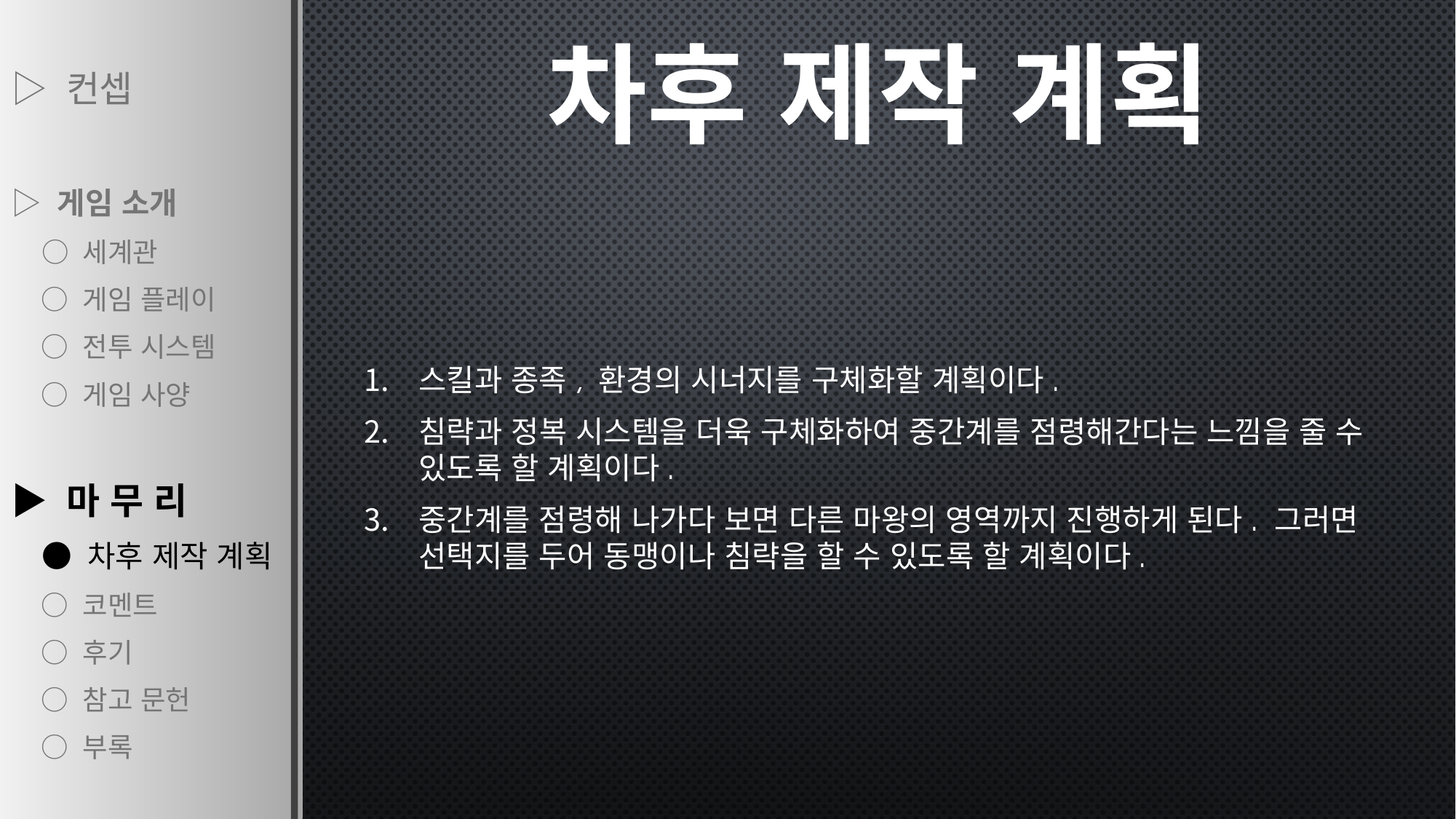

▷ 컨셉

▷ 게임 소개
    ○ 세계관
    ○ 게임 플레이
    ○ 전투 시스템
    ○ 게임 사양

▶ 마 무 리
    ● 차후 제작 계획
    ○ 코멘트
    ○ 후기
    ○ 참고 문헌
    ○ 부록

차후 제작 계획
스킬과 종족, 환경의 시너지를 구체화할 계획이다.
침략과 정복 시스템을 더욱 구체화하여 중간계를 점령해간다는 느낌을 줄 수 있도록 할 계획이다.
중간계를 점령해 나가다 보면 다른 마왕의 영역까지 진행하게 된다. 그러면 선택지를 두어 동맹이나 침략을 할 수 있도록 할 계획이다.